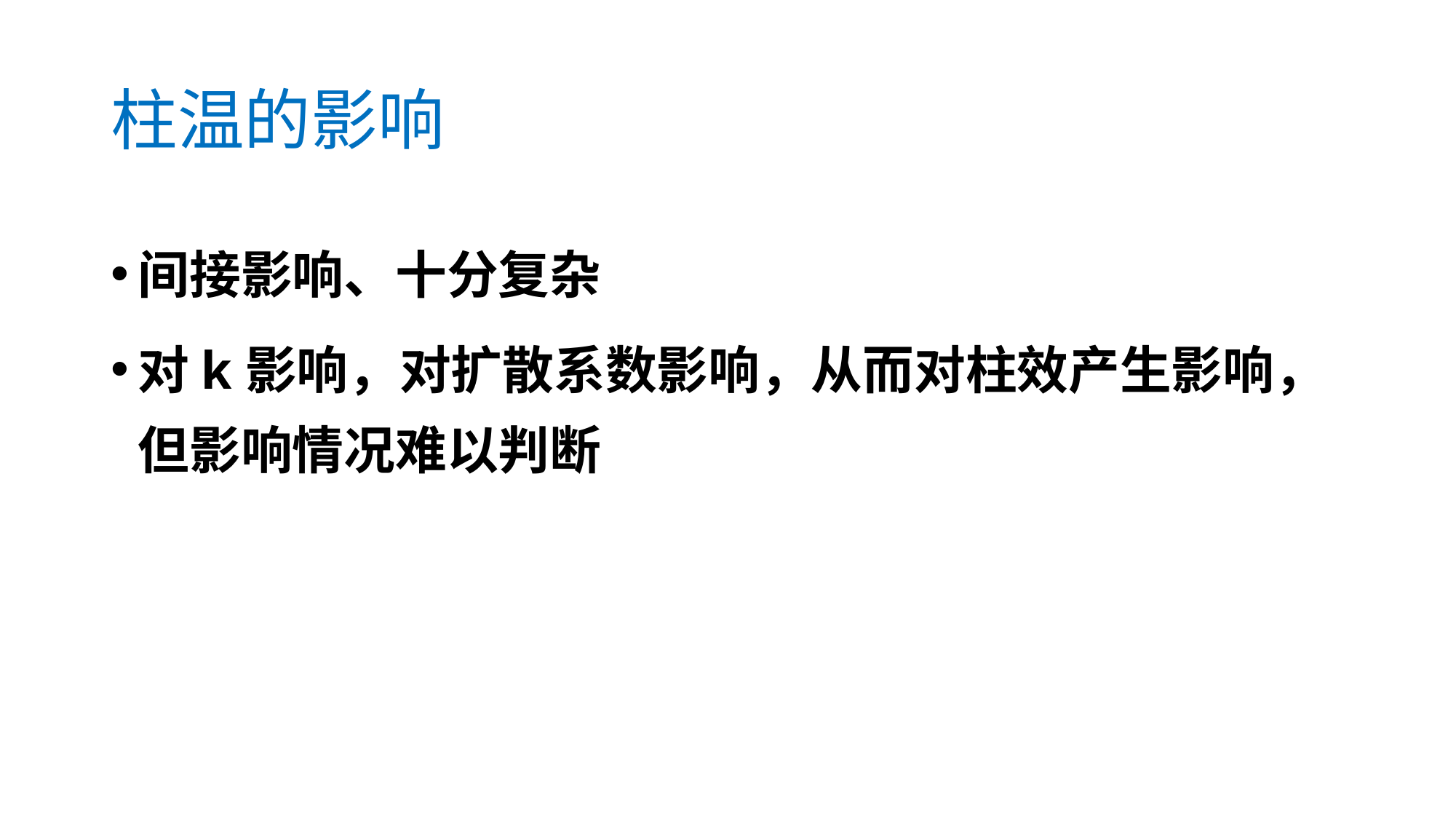

柱温的影响
间接影响、十分复杂
对k影响，对扩散系数影响，从而对柱效产生影响，但影响情况难以判断